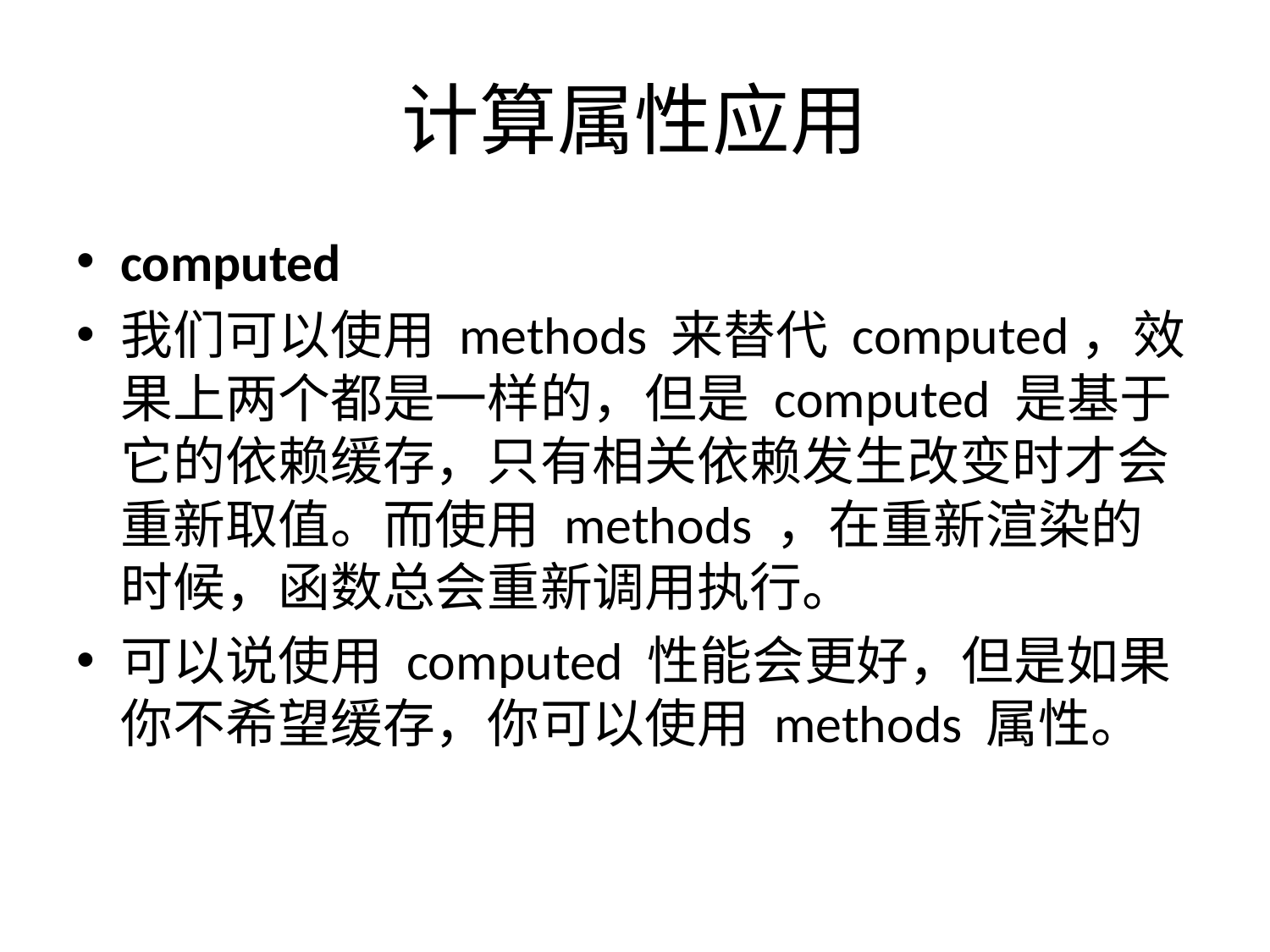

# 计算属性应用
computed
我们可以使用 methods 来替代 computed，效果上两个都是一样的，但是 computed 是基于它的依赖缓存，只有相关依赖发生改变时才会重新取值。而使用 methods ，在重新渲染的时候，函数总会重新调用执行。
可以说使用 computed 性能会更好，但是如果你不希望缓存，你可以使用 methods 属性。